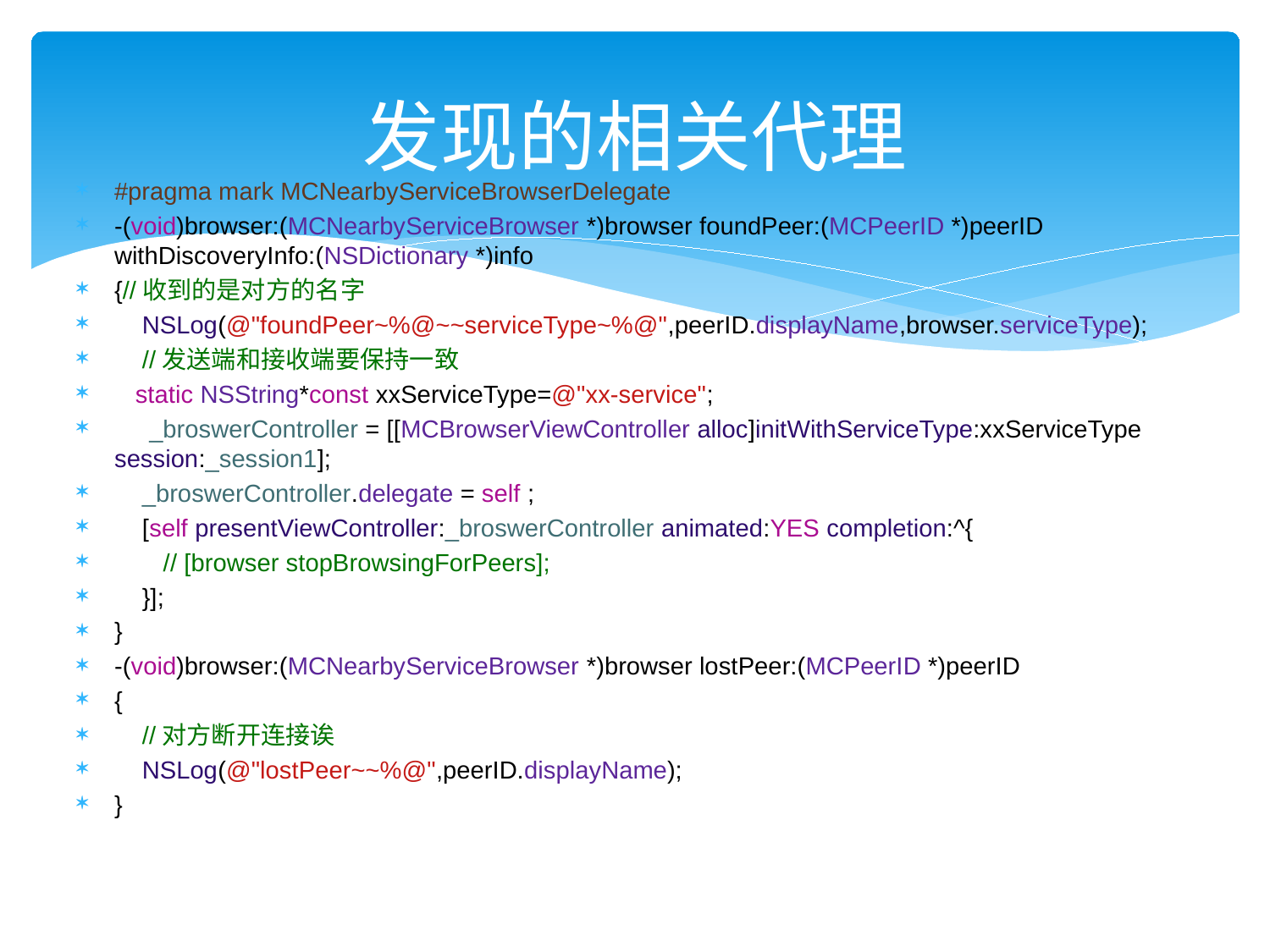

# 发现的相关代理
#pragma mark MCNearbyServiceBrowserDelegate
-(void)browser:(MCNearbyServiceBrowser *)browser foundPeer:(MCPeerID *)peerID withDiscoveryInfo:(NSDictionary *)info
{//收到的是对方的名字
    NSLog(@"foundPeer~%@~~serviceType~%@",peerID.displayName,browser.serviceType);
    //发送端和接收端要保持一致
   static NSString*const xxServiceType=@"xx-service";
     _broswerController = [[MCBrowserViewController alloc]initWithServiceType:xxServiceType session:_session1];
    _broswerController.delegate = self ;
    [self presentViewController:_broswerController animated:YES completion:^{
       // [browser stopBrowsingForPeers];
    }];
}
-(void)browser:(MCNearbyServiceBrowser *)browser lostPeer:(MCPeerID *)peerID
{
    //对方断开连接诶
    NSLog(@"lostPeer~~%@",peerID.displayName);
}